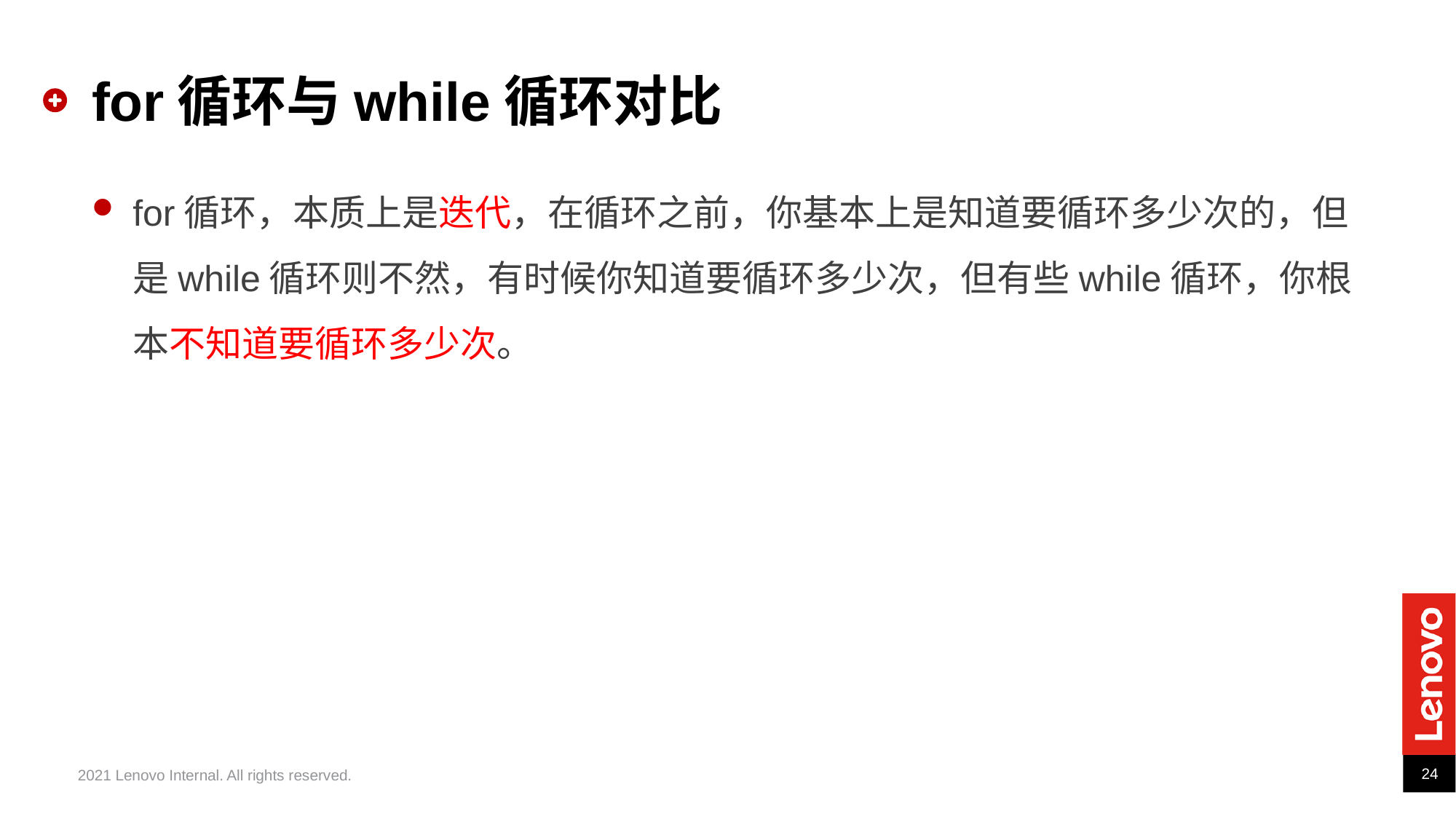

# for循环与while循环对比
for循环，本质上是迭代，在循环之前，你基本上是知道要循环多少次的，但是while循环则不然，有时候你知道要循环多少次，但有些while循环，你根本不知道要循环多少次。